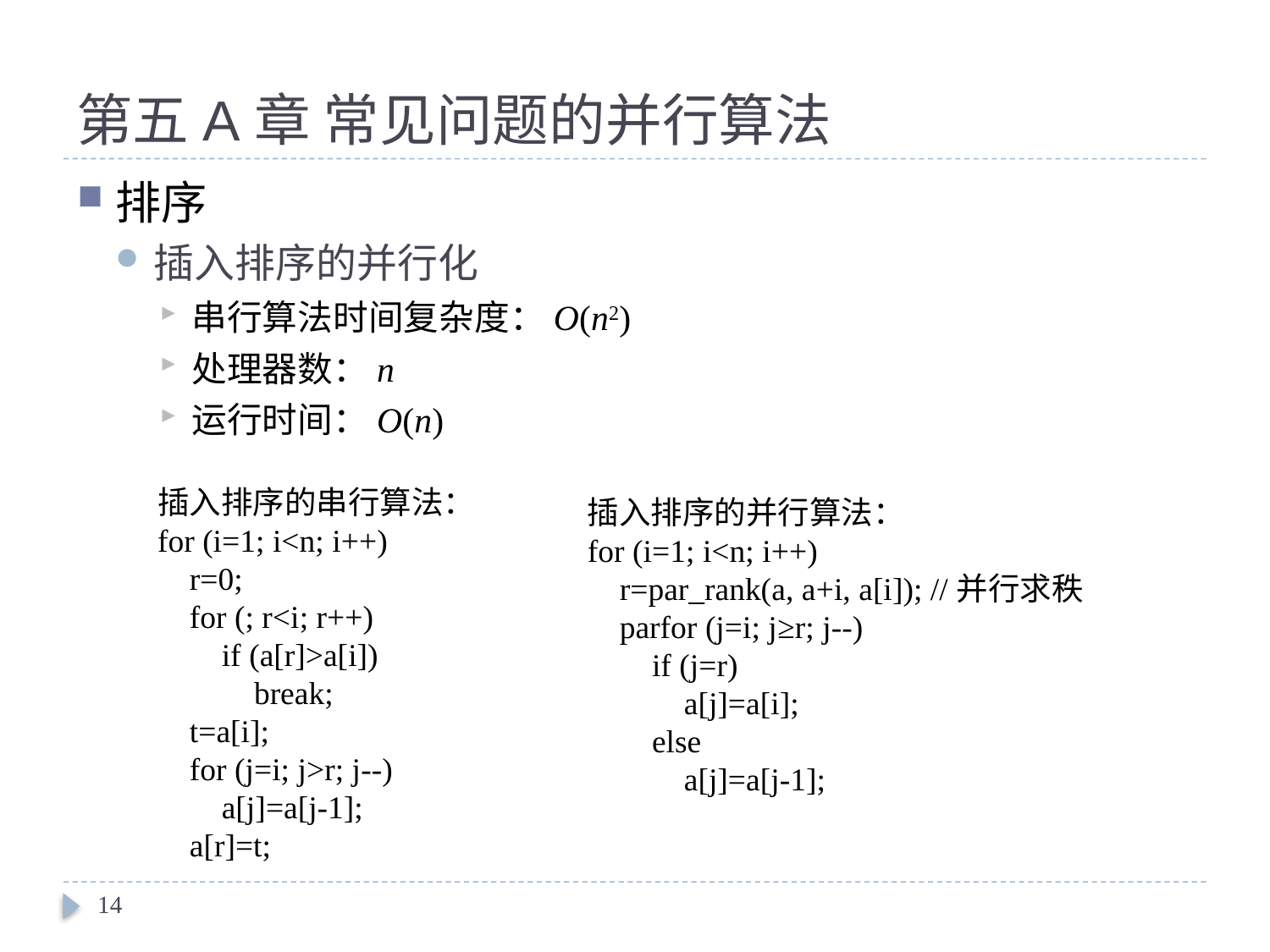

# 第五A章 常见问题的并行算法
排序
插入排序的并行化
串行算法时间复杂度：O(n2)
处理器数：n
运行时间：O(n)
插入排序的串行算法：
for (i=1; i<n; i++)
    r=0;
    for (; r<i; r++)
        if (a[r]>a[i])
            break;
    t=a[i];
    for (j=i; j>r; j--)
        a[j]=a[j-1];
    a[r]=t;
插入排序的并行算法：
for (i=1; i<n; i++)
    r=par_rank(a, a+i, a[i]); //并行求秩
    parfor (j=i; j≥r; j--)
        if (j=r)
            a[j]=a[i];
        else
            a[j]=a[j-1];
14